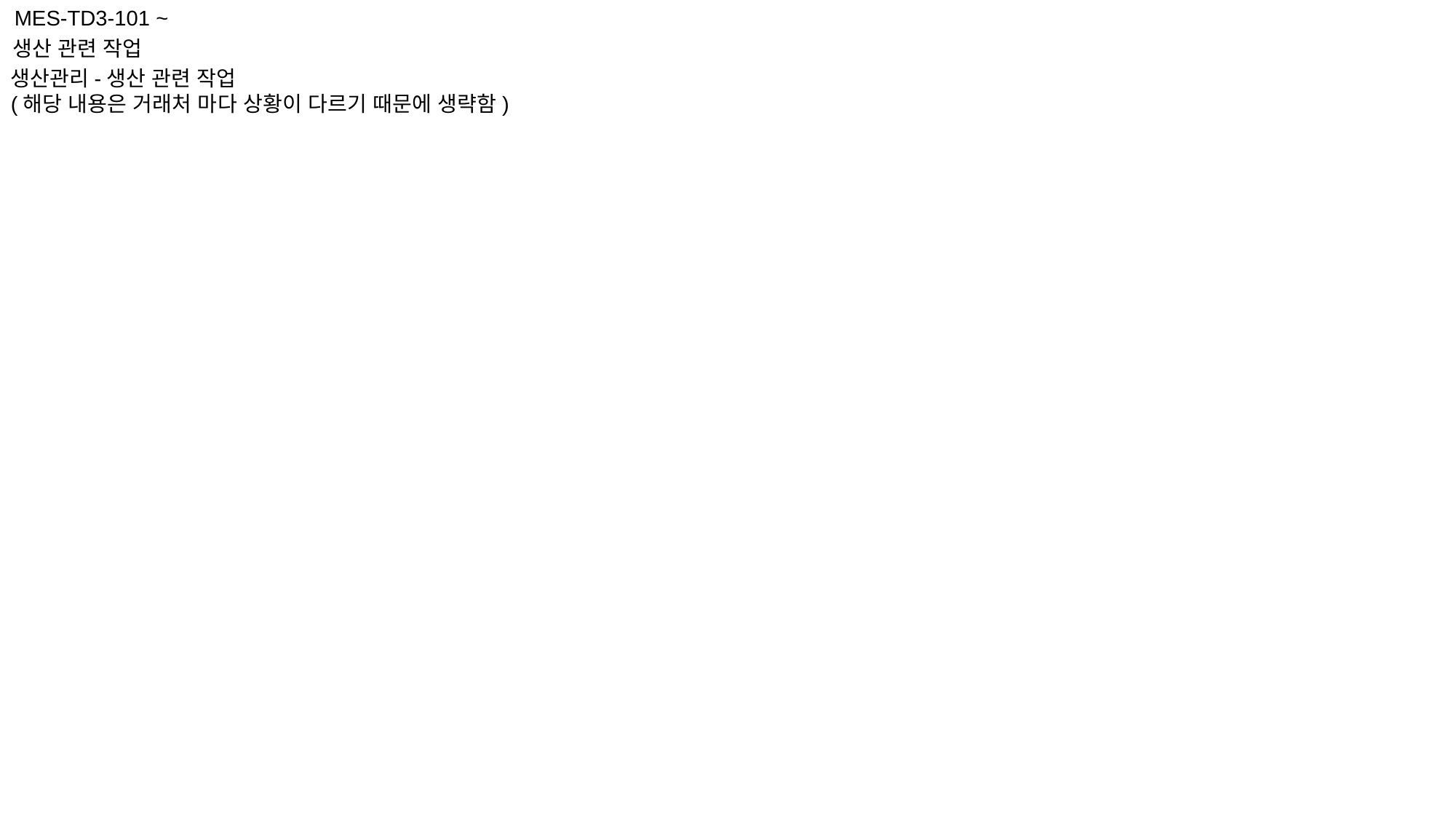

MES-TD3-101 ~
생산 관련 작업
생산관리-생산 관련 작업
(해당 내용은 거래처 마다 상황이 다르기 때문에 생략함)